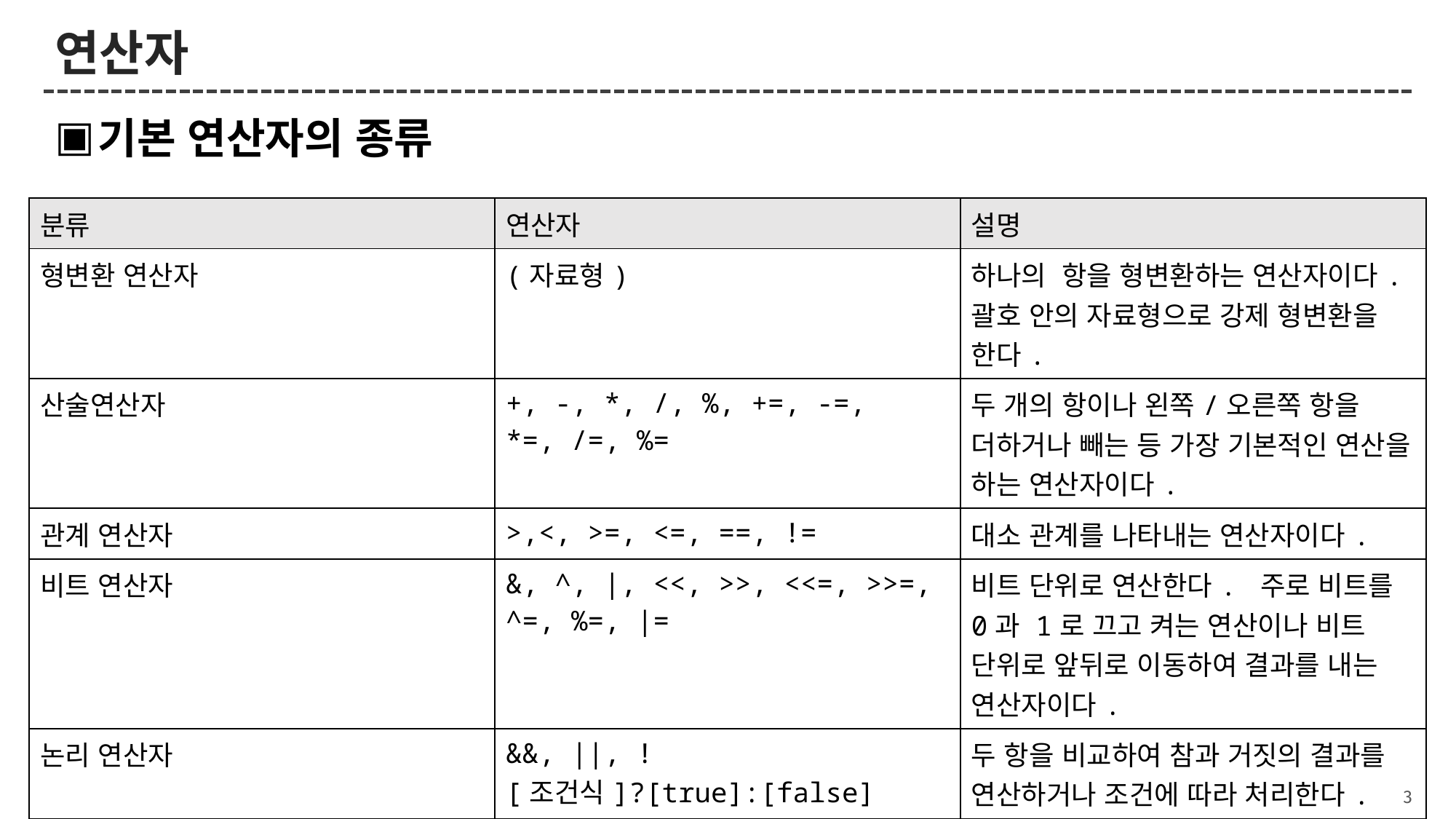

# 연산자
기본 연산자의 종류

| 분류 | 연산자 | 설명 |
| --- | --- | --- |
| 형변환 연산자 | (자료형) | 하나의 항을 형변환하는 연산자이다. 괄호 안의 자료형으로 강제 형변환을 한다. |
| 산술연산자 | +, -, \*, /, %, +=, -=, \*=, /=, %= | 두 개의 항이나 왼쪽/오른쪽 항을 더하거나 빼는 등 가장 기본적인 연산을 하는 연산자이다. |
| 관계 연산자 | >,<, >=, <=, ==, != | 대소 관계를 나타내는 연산자이다. |
| 비트 연산자 | &, ^, |, <<, >>, <<=, >>=, ^=, %=, |= | 비트 단위로 연산한다. 주로 비트를 0과 1로 끄고 켜는 연산이나 비트 단위로 앞뒤로 이동하여 결과를 내는 연산자이다. |
| 논리 연산자 | &&, ||, ! [조건식]?[true]:[false] | 두 항을 비교하여 참과 거짓의 결과를 연산하거나 조건에 따라 처리한다. |